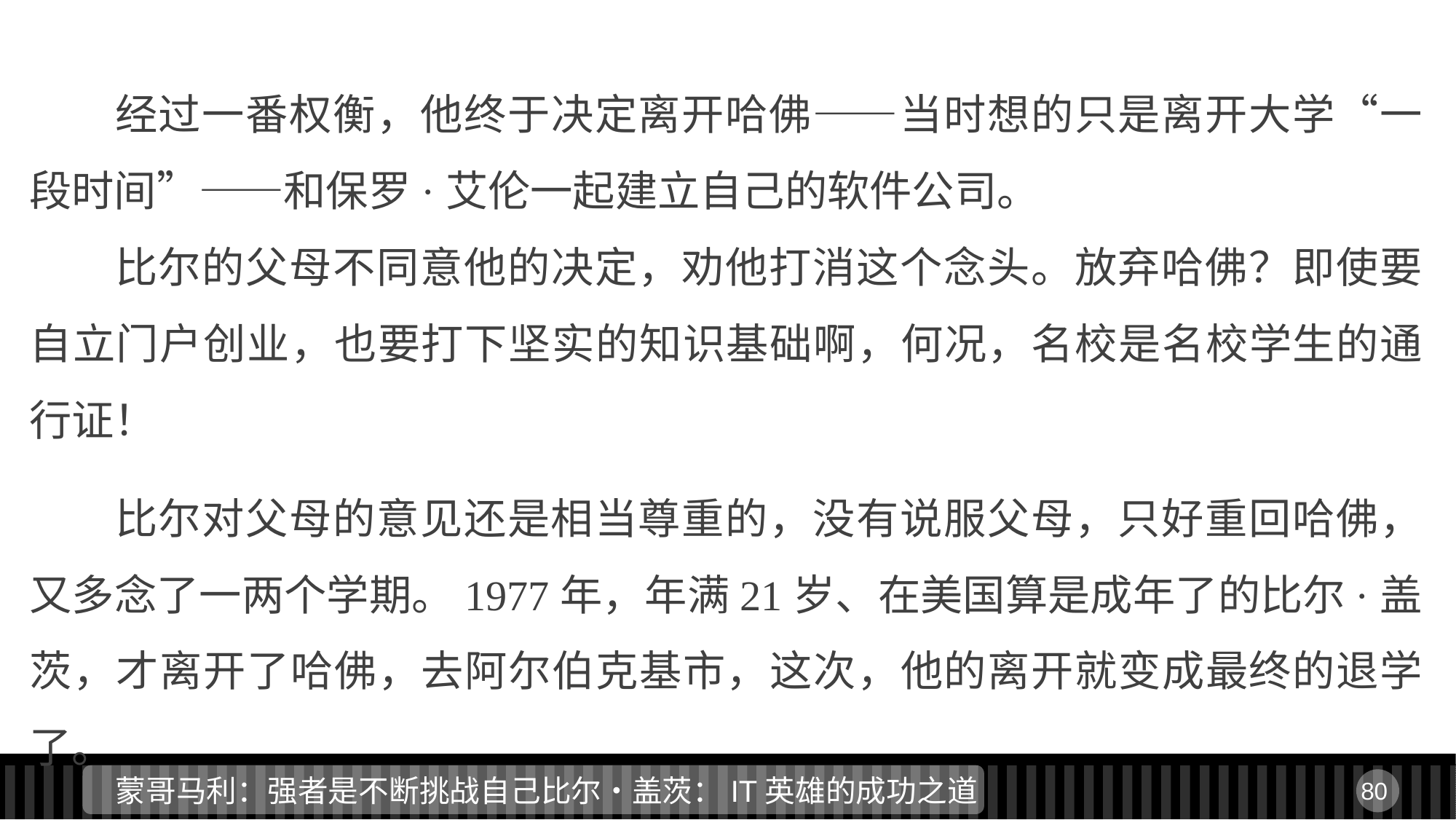

经过一番权衡，他终于决定离开哈佛——当时想的只是离开大学“一段时间”——和保罗·艾伦一起建立自己的软件公司。
比尔的父母不同意他的决定，劝他打消这个念头。放弃哈佛？即使要自立门户创业，也要打下坚实的知识基础啊，何况，名校是名校学生的通行证！
比尔对父母的意见还是相当尊重的，没有说服父母，只好重回哈佛，又多念了一两个学期。1977年，年满21岁、在美国算是成年了的比尔·盖茨，才离开了哈佛，去阿尔伯克基市，这次，他的离开就变成最终的退学了。